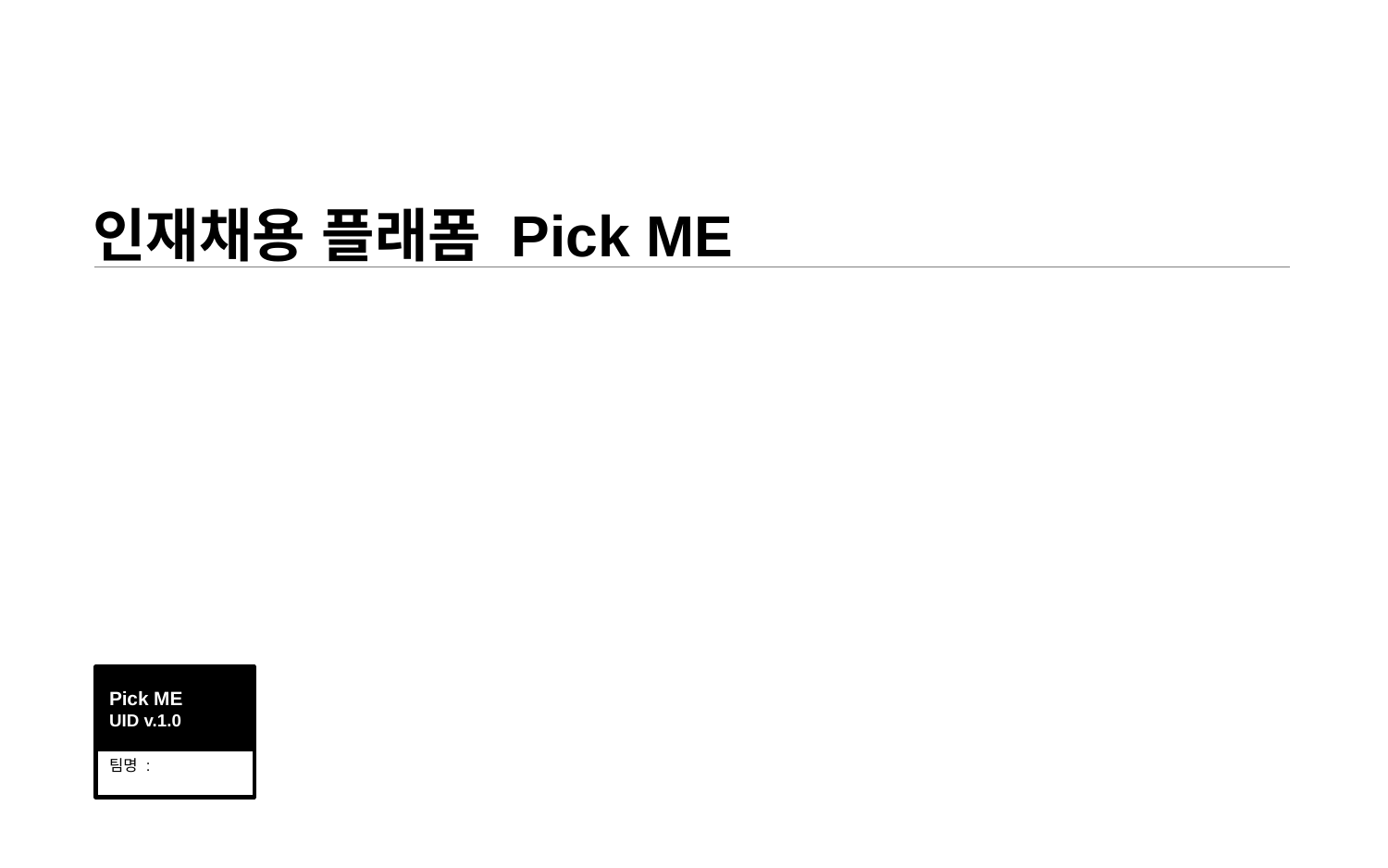

인재채용 플래폼 Pick ME
Pick ME
UID v.1.0

팀명 :